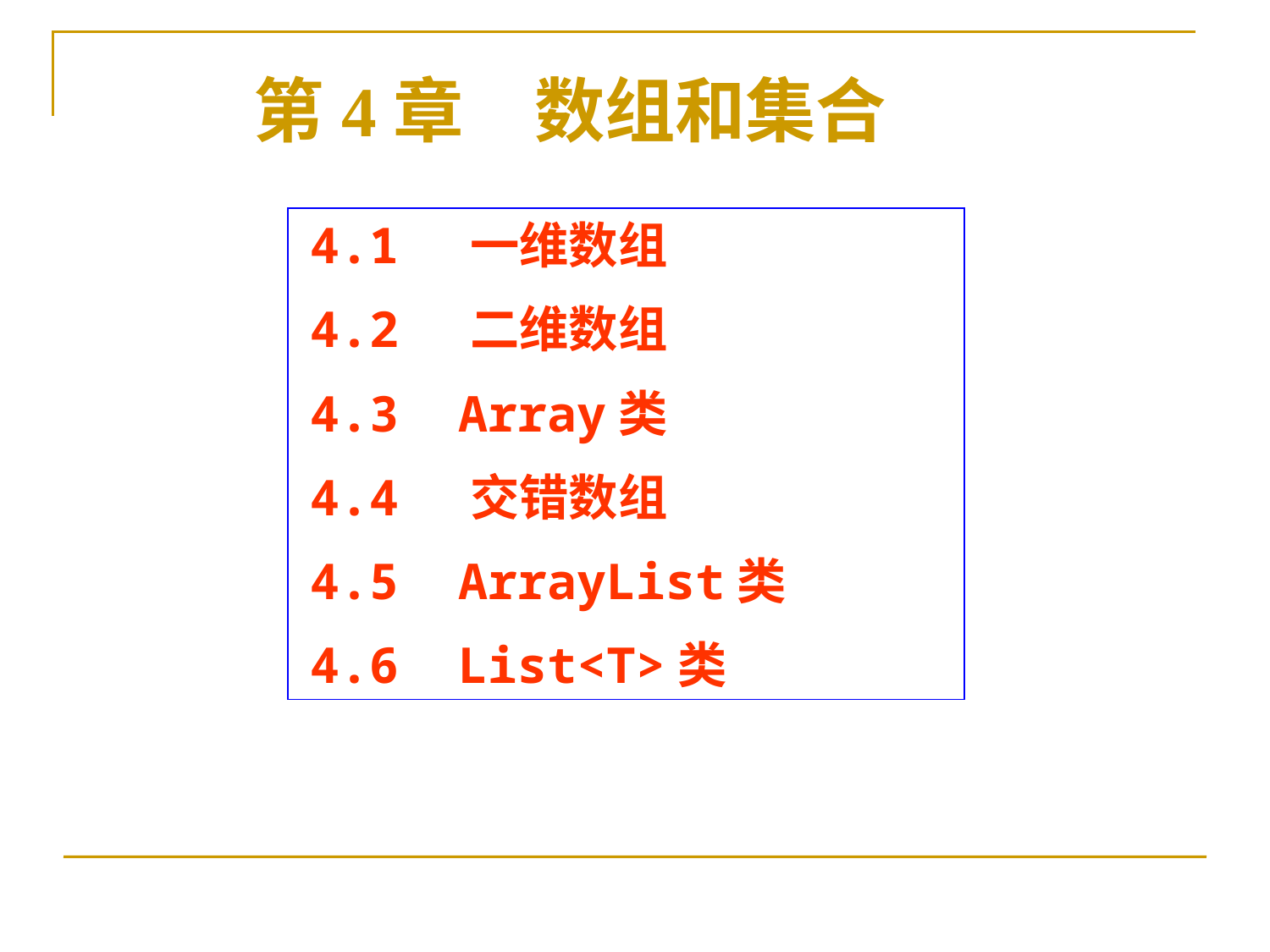

第4章　数组和集合
4.1  一维数组
4.2  二维数组
4.3  Array类
4.4  交错数组
4.5  ArrayList类
4.6  List<T>类